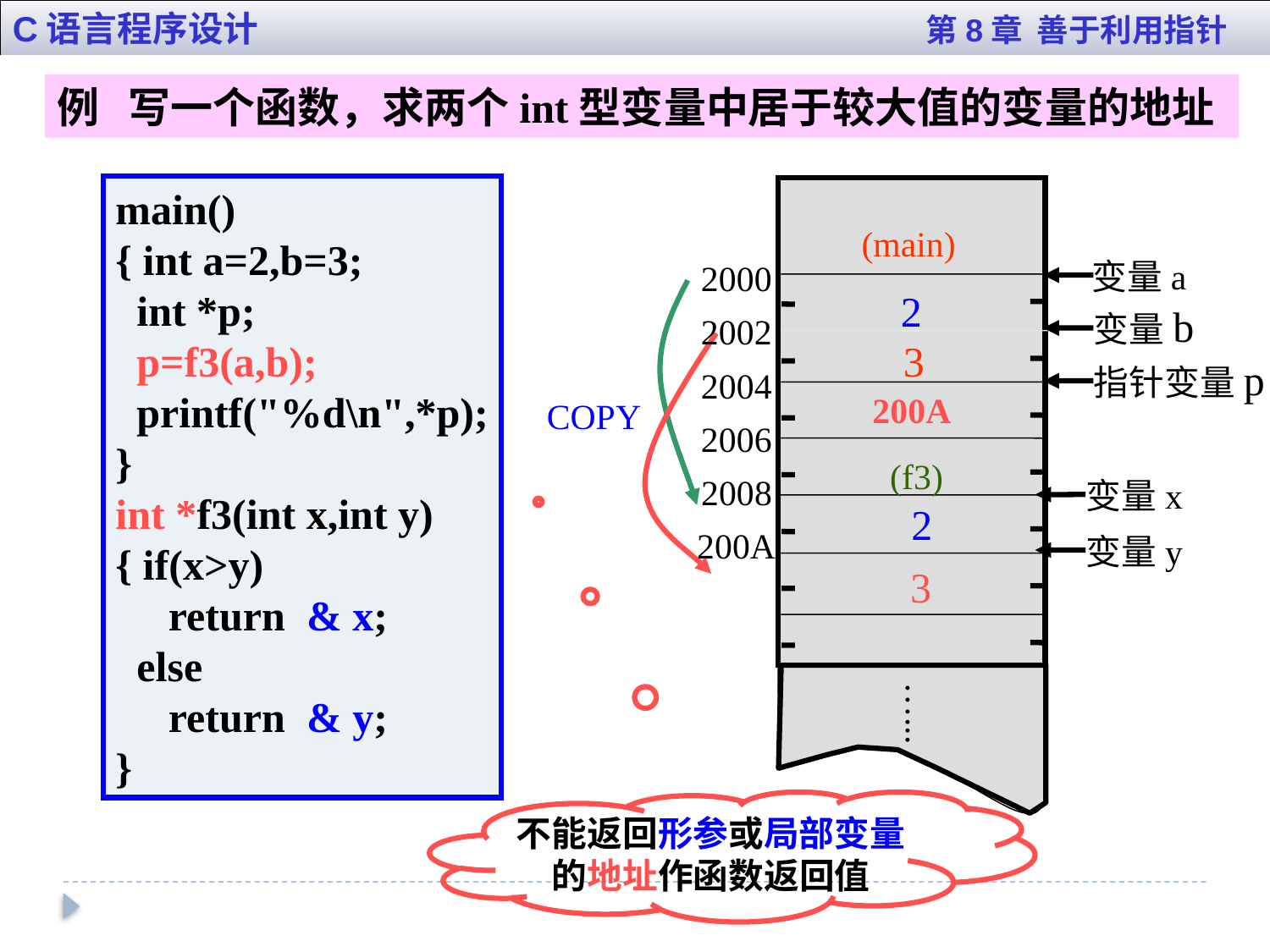

C语言程序设计                                                                                   第8章  善于利用指针
例   写一个函数，求两个int型变量中居于较大值的变量的地址
main()
{ int a=2,b=3;
  int *p;
  p=f3(a,b);
  printf("%d\n",*p);
}
int *f3(int x,int y)
{ if(x>y)
     return  & x;
  else
     return  & y;
}

2000
2002
2004
2006
2008
200A

…...

(main)
变量a

  变量b

  指针变量p

2

COPY
3
**
200A
(f3)
  变量x

  变量y

2
3
不能返回形参或局部变量
的地址作函数返回值